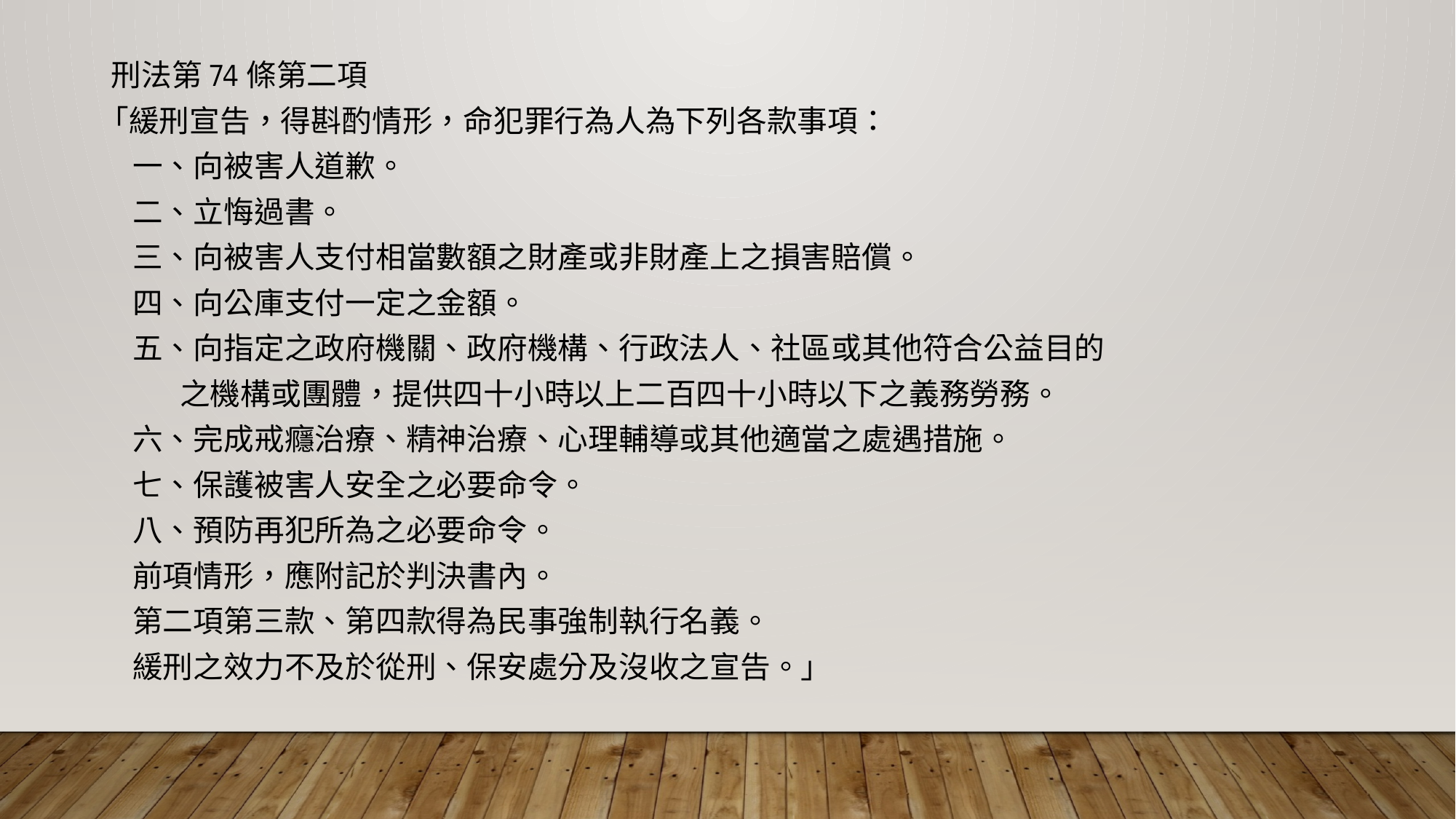

刑法第74條第二項
「緩刑宣告，得斟酌情形，命犯罪行為人為下列各款事項：
    一、向被害人道歉。
    二、立悔過書。
    三、向被害人支付相當數額之財產或非財產上之損害賠償。
    四、向公庫支付一定之金額。
    五、向指定之政府機關、政府機構、行政法人、社區或其他符合公益目的
           之機構或團體，提供四十小時以上二百四十小時以下之義務勞務。
    六、完成戒癮治療、精神治療、心理輔導或其他適當之處遇措施。
    七、保護被害人安全之必要命令。
    八、預防再犯所為之必要命令。
    前項情形，應附記於判決書內。
    第二項第三款、第四款得為民事強制執行名義。
    緩刑之效力不及於從刑、保安處分及沒收之宣告。」